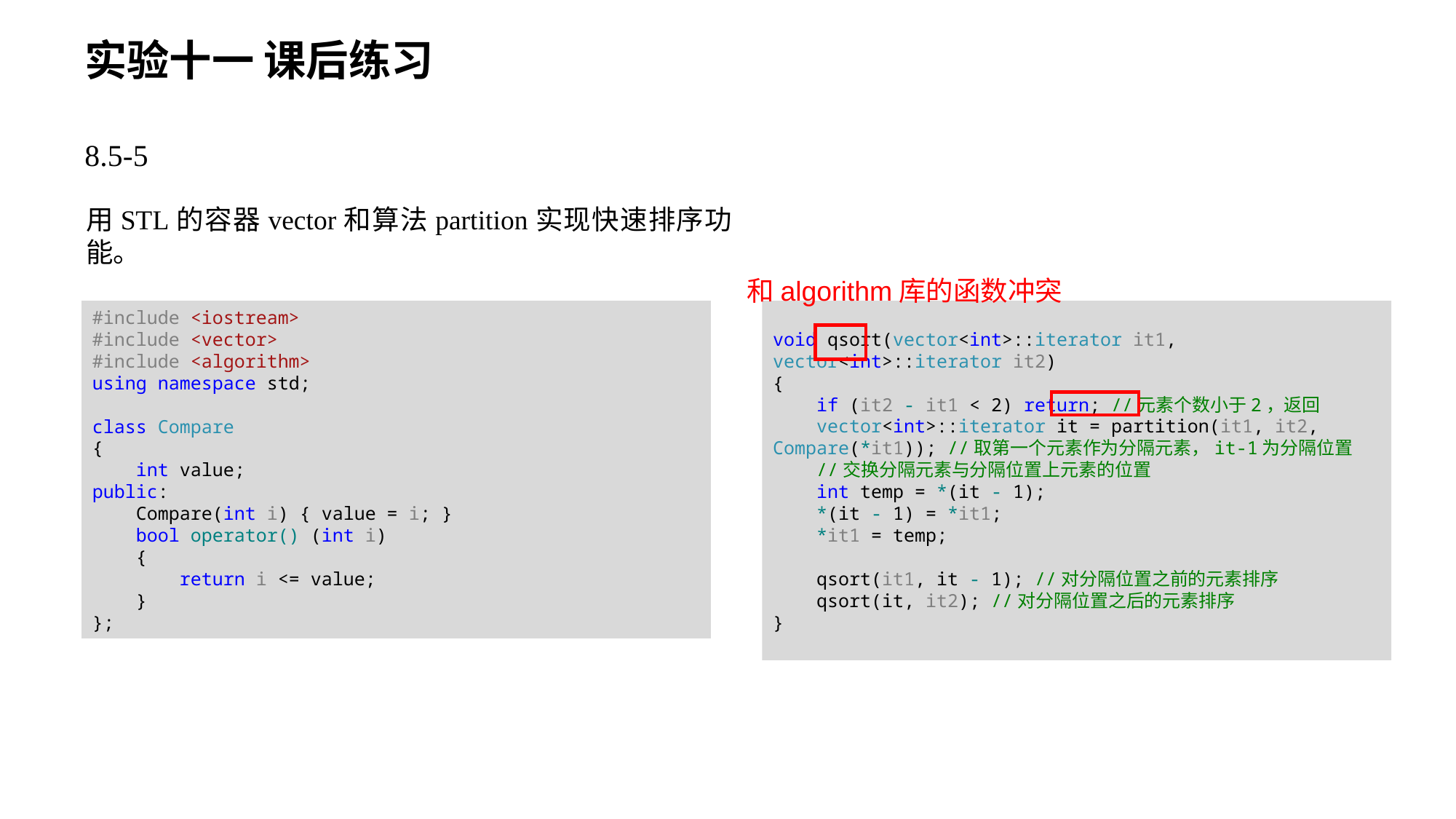

实验十一 课后练习

8.5-5

用STL的容器vector和算法partition实现快速排序功能。
和algorithm库的函数冲突
#include <iostream>
#include <vector>
#include <algorithm>
using namespace std;

class Compare
{
    int value;
public:
    Compare(int i) { value = i; }
    bool operator() (int i)
    {
        return i <= value;
    }
};

void qsort(vector<int>::iterator it1, vector<int>::iterator it2)
{
    if (it2 - it1 < 2) return; //元素个数小于2，返回
    vector<int>::iterator it = partition(it1, it2, Compare(*it1)); //取第一个元素作为分隔元素，it-1为分隔位置
    //交换分隔元素与分隔位置上元素的位置
    int temp = *(it - 1);
    *(it - 1) = *it1;
    *it1 = temp;

    qsort(it1, it - 1); //对分隔位置之前的元素排序
    qsort(it, it2); //对分隔位置之后的元素排序
}